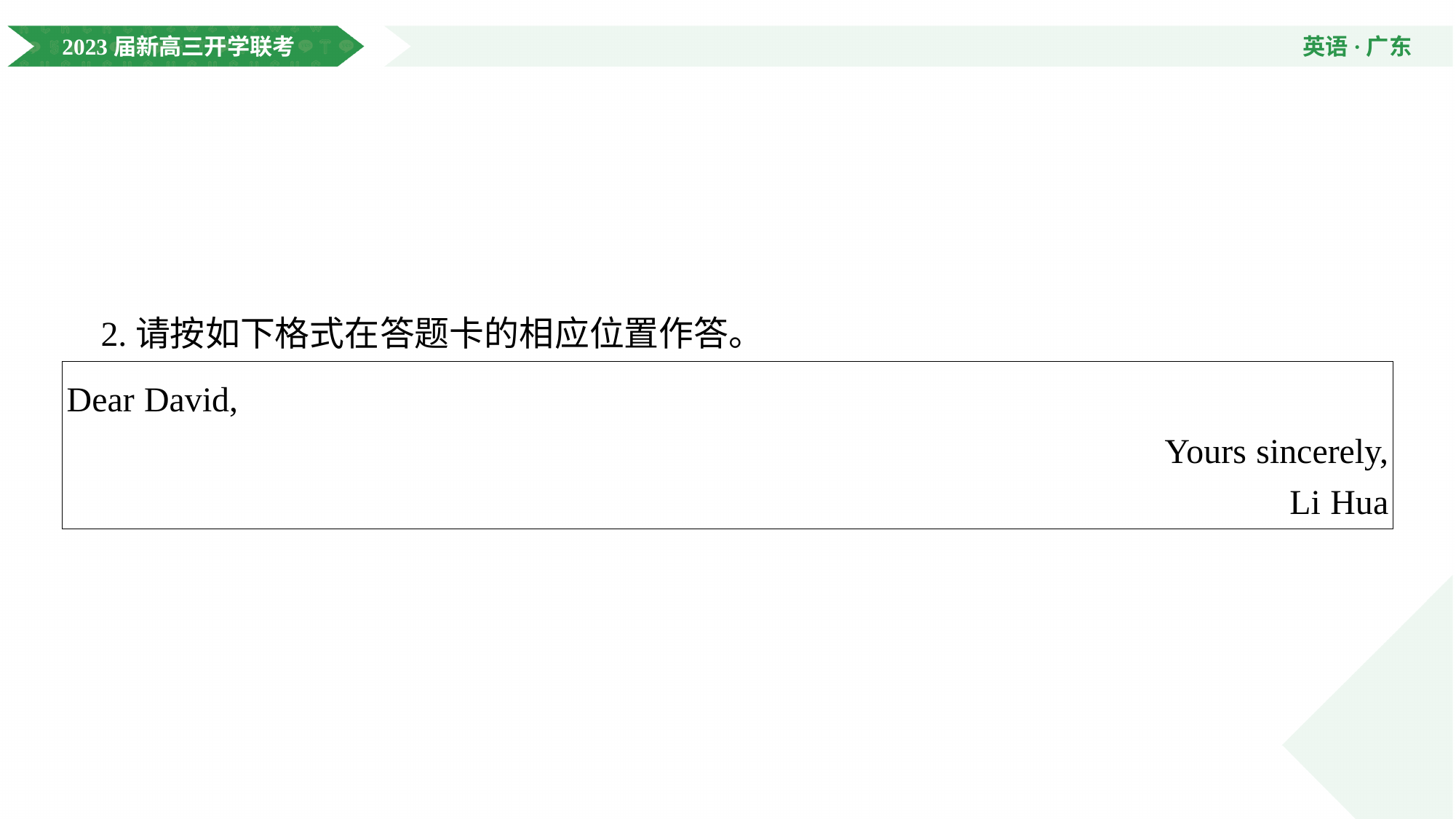

2.请按如下格式在答题卡的相应位置作答。
| Dear David, Yours sincerely, Li Hua |
| --- |